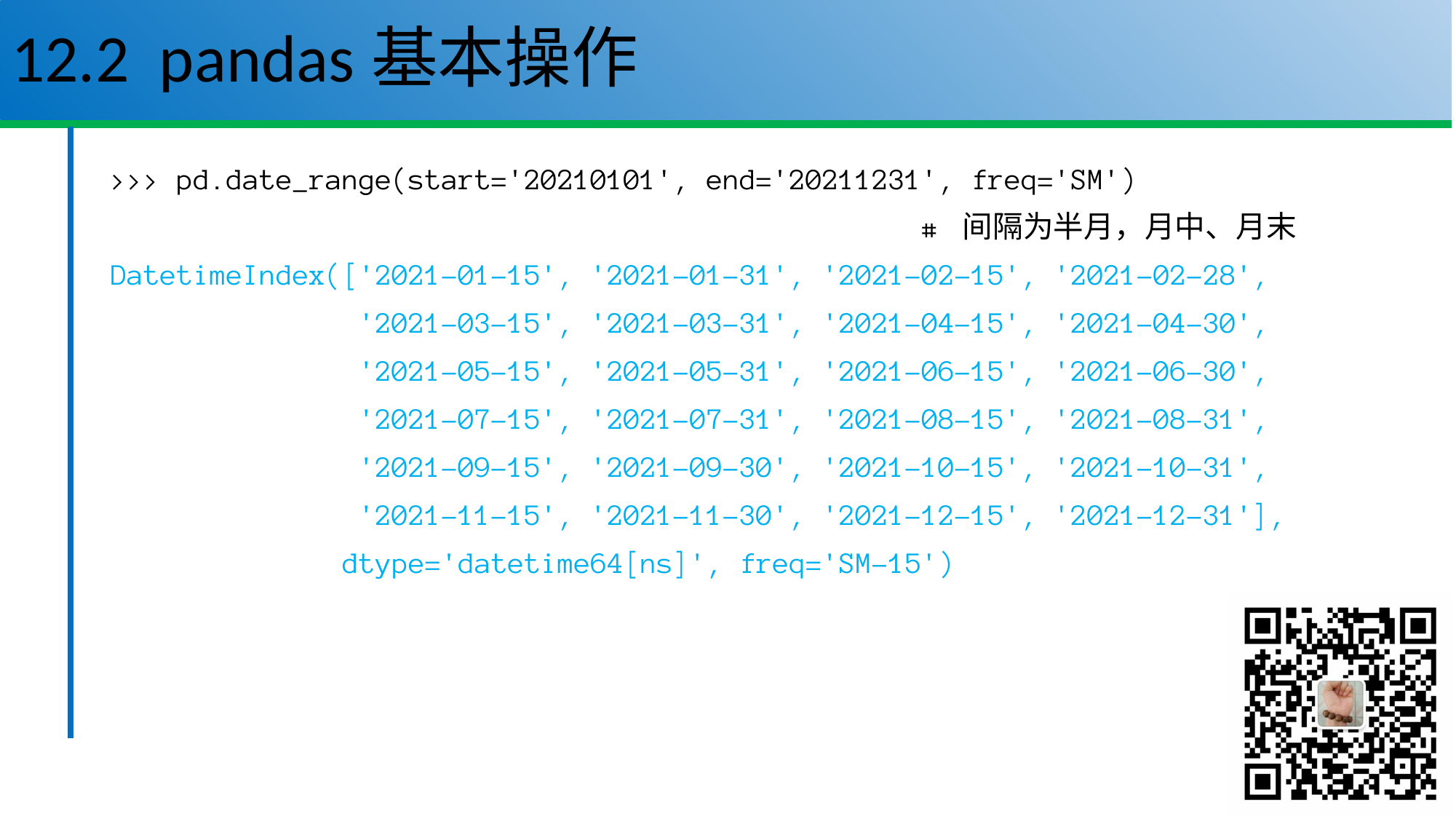

# 12.2  pandas基本操作
>>> pd.date_range(start='20210101', end='20211231', freq='SM')
                                                 # 间隔为半月，月中、月末
DatetimeIndex(['2021-01-15', '2021-01-31', '2021-02-15', '2021-02-28',
               '2021-03-15', '2021-03-31', '2021-04-15', '2021-04-30',
               '2021-05-15', '2021-05-31', '2021-06-15', '2021-06-30',
               '2021-07-15', '2021-07-31', '2021-08-15', '2021-08-31',
               '2021-09-15', '2021-09-30', '2021-10-15', '2021-10-31',
               '2021-11-15', '2021-11-30', '2021-12-15', '2021-12-31'],
              dtype='datetime64[ns]', freq='SM-15')
18